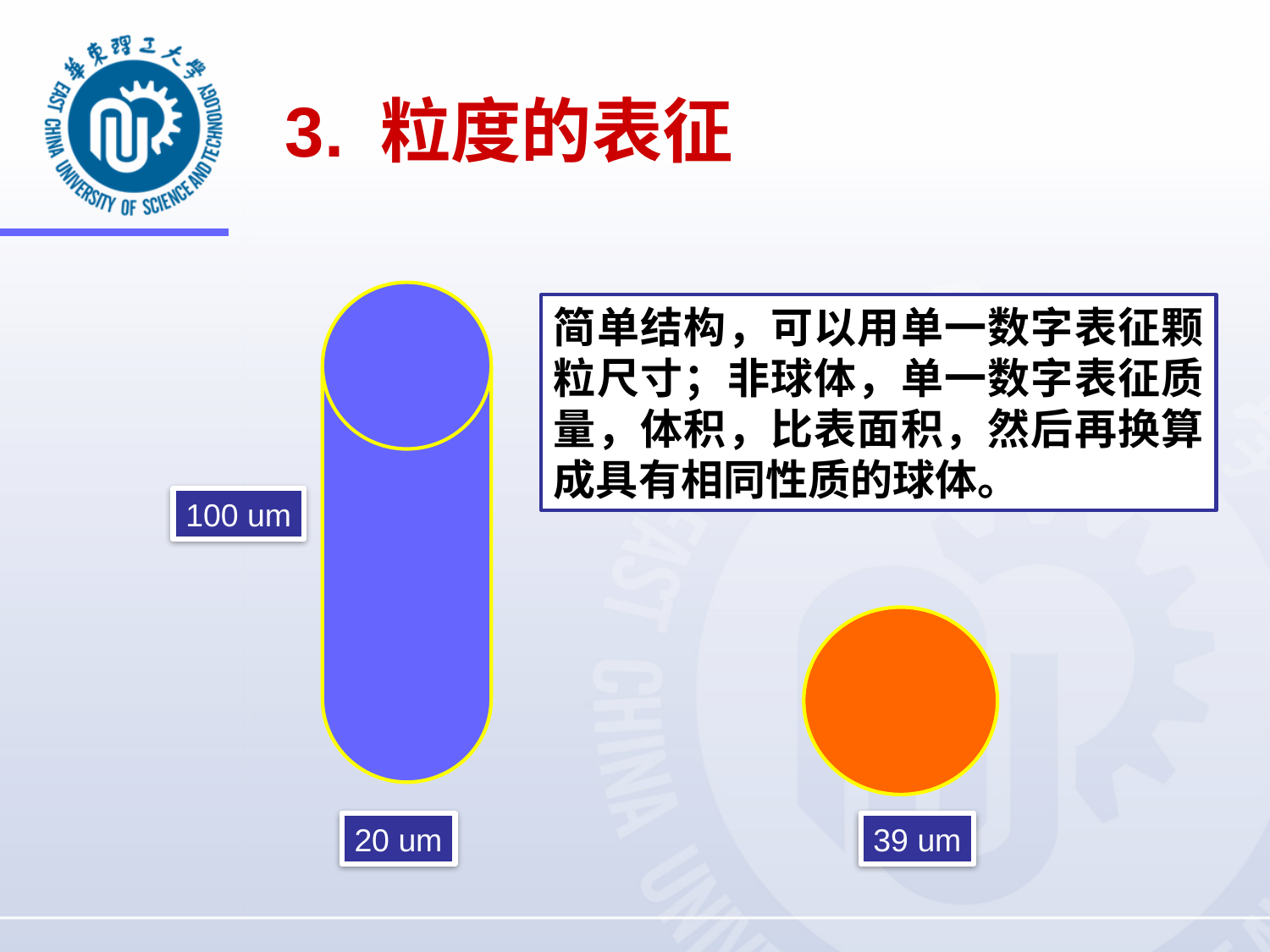

3. 粒度的表征

简单结构，可以用单一数字表征颗粒尺寸；非球体，单一数字表征质量，体积，比表面积，然后再换算成具有相同性质的球体。
100 um

20 um
39 um